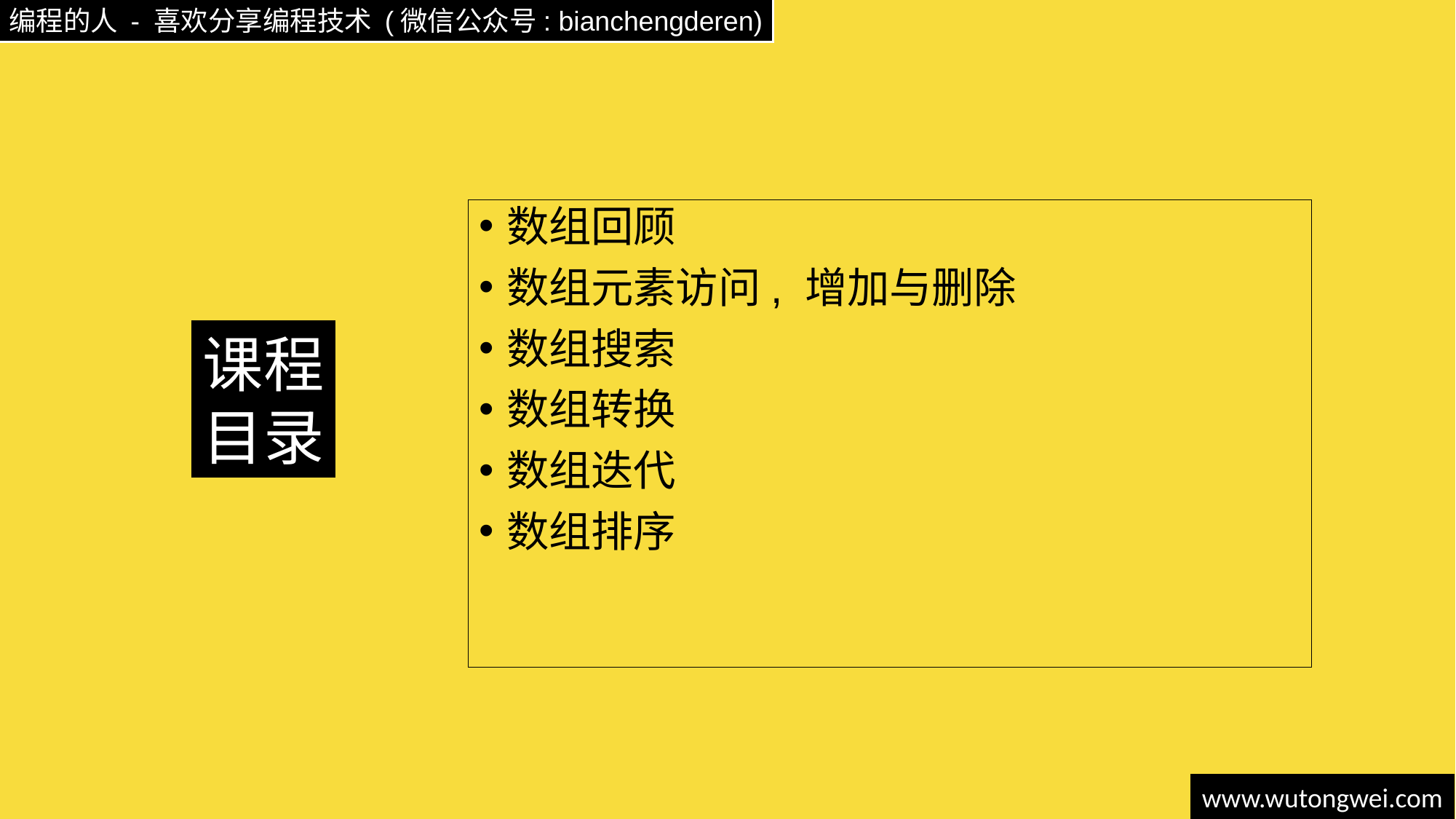

数组回顾
数组元素访问, 增加与删除
数组搜索
数组转换
数组迭代
数组排序